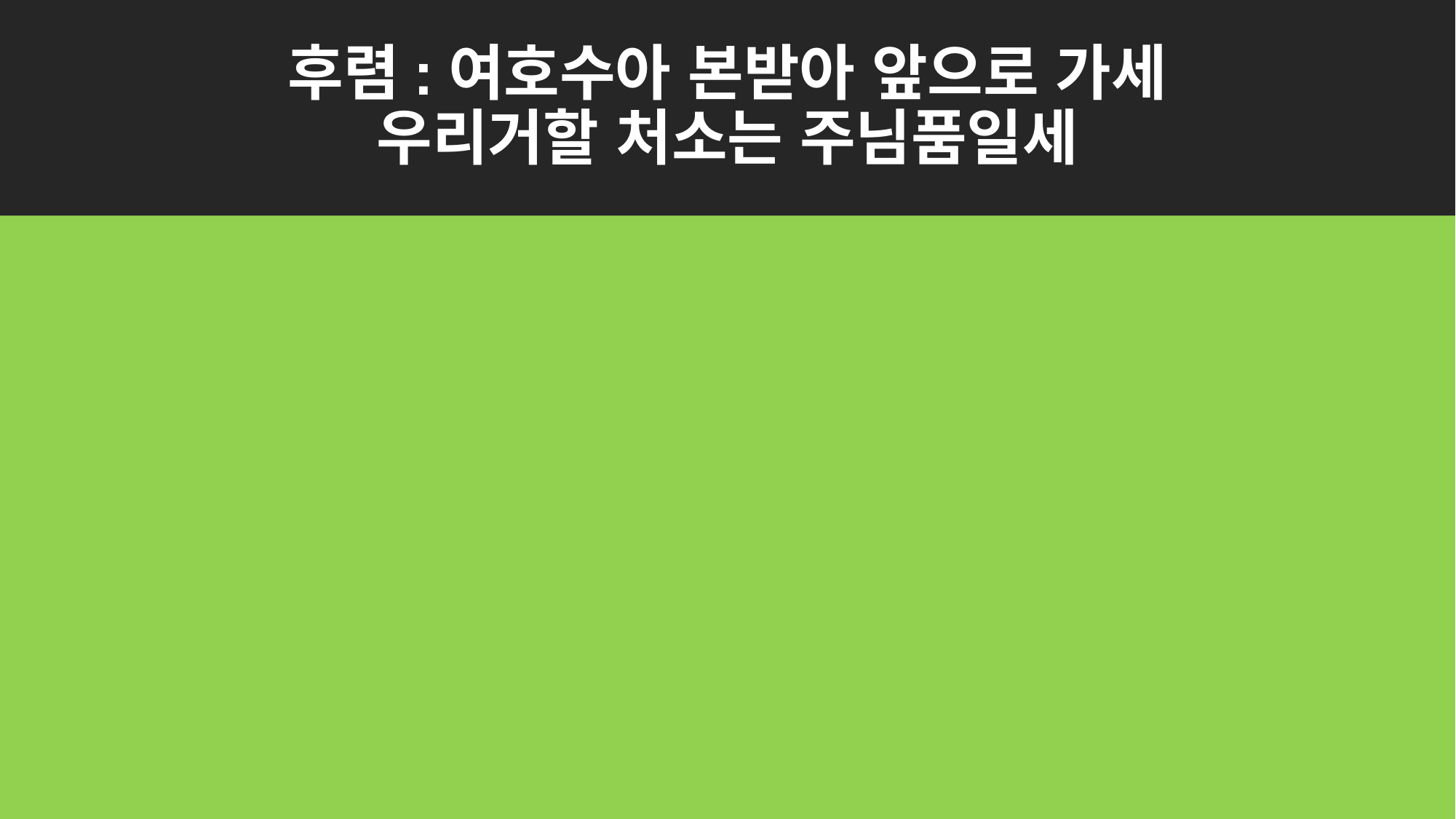

# 후렴:여호수아 본받아 앞으로 가세
우리거할 처소는 주님품일세